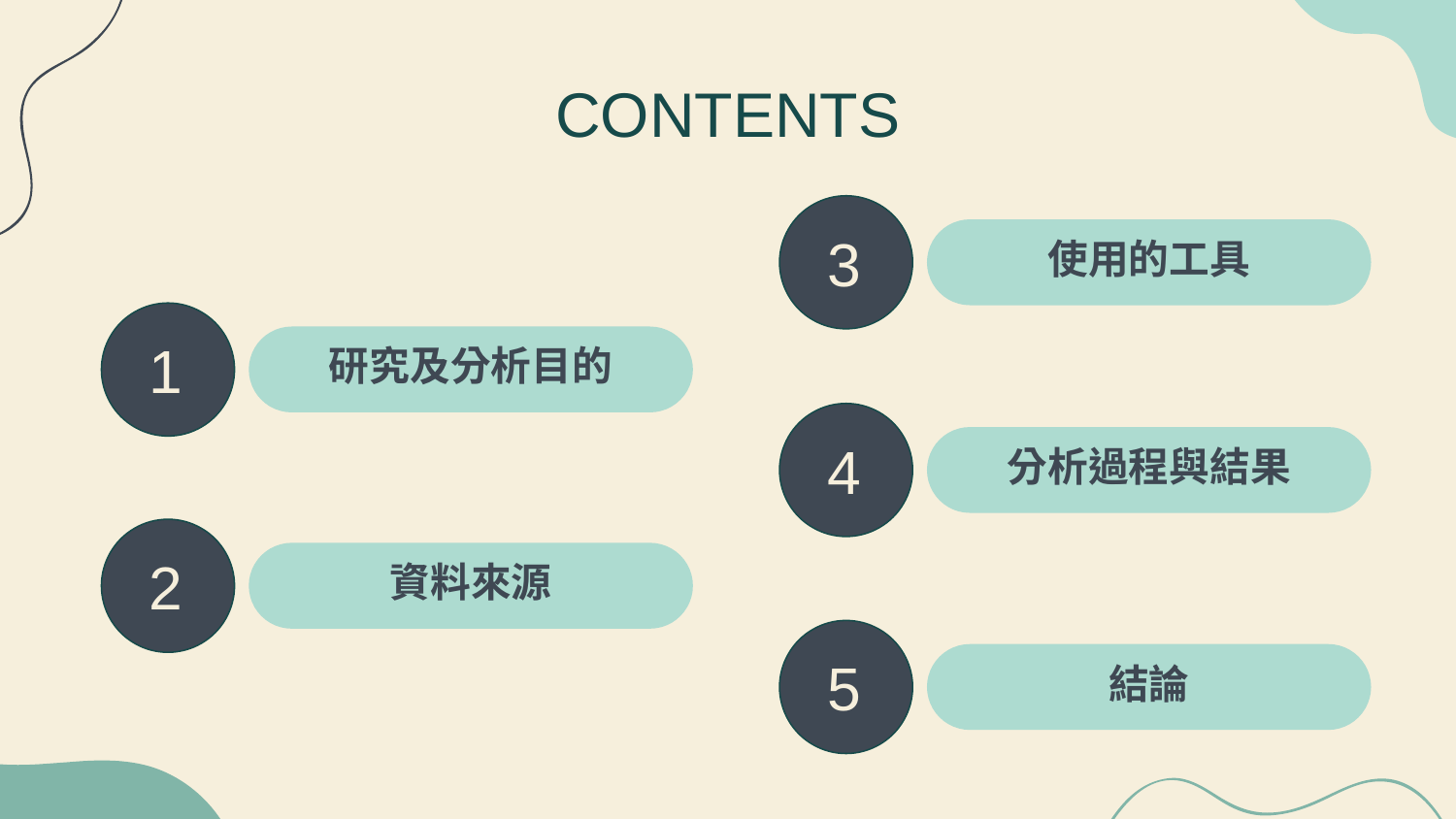

# CONTENTS

3
使用的工具

1
研究及分析目的

4
分析過程與結果

2
資料來源

5
結論